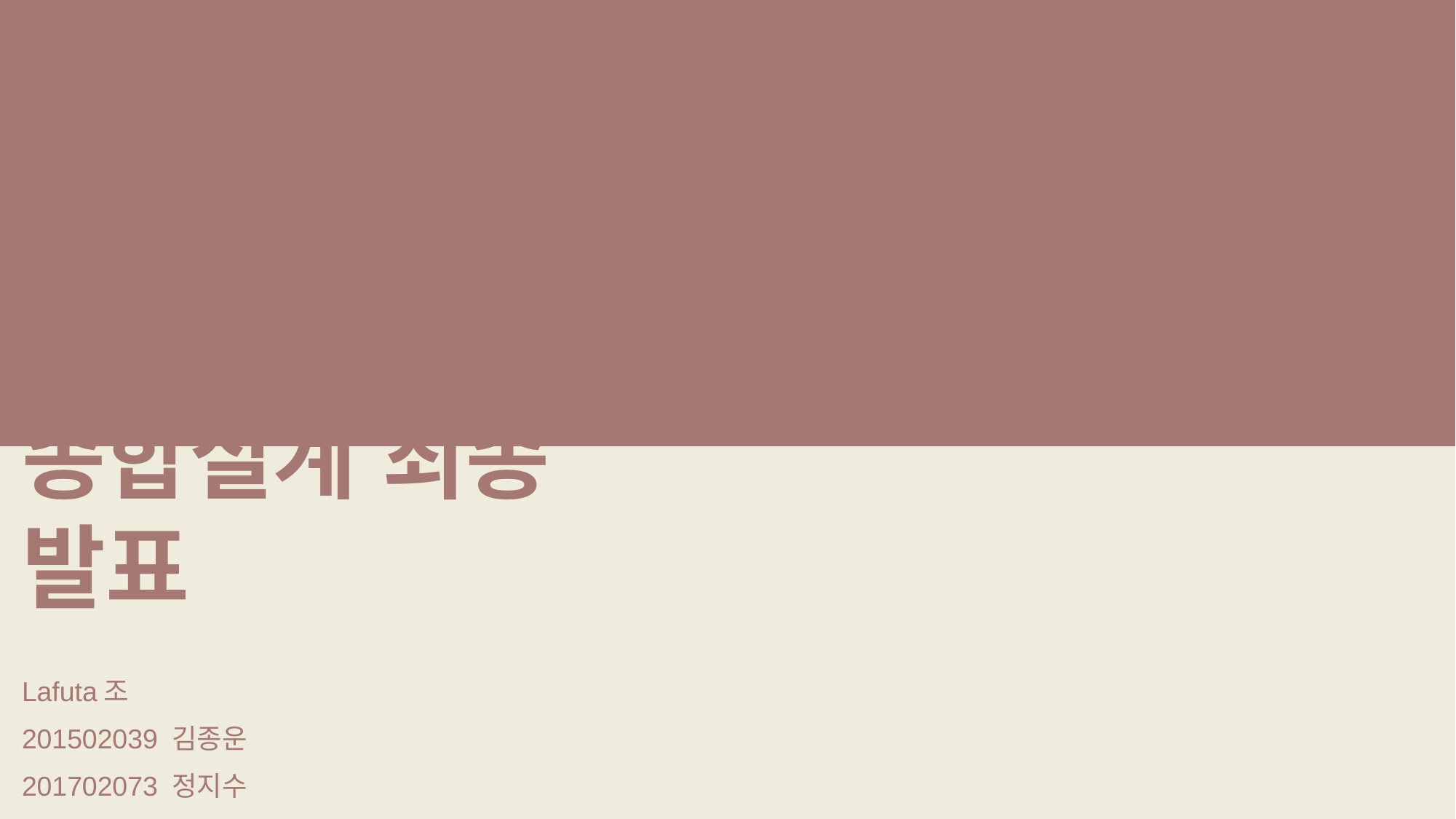

종합설계 최종 발표

Lafuta조

201502039 김종운

201702073 정지수